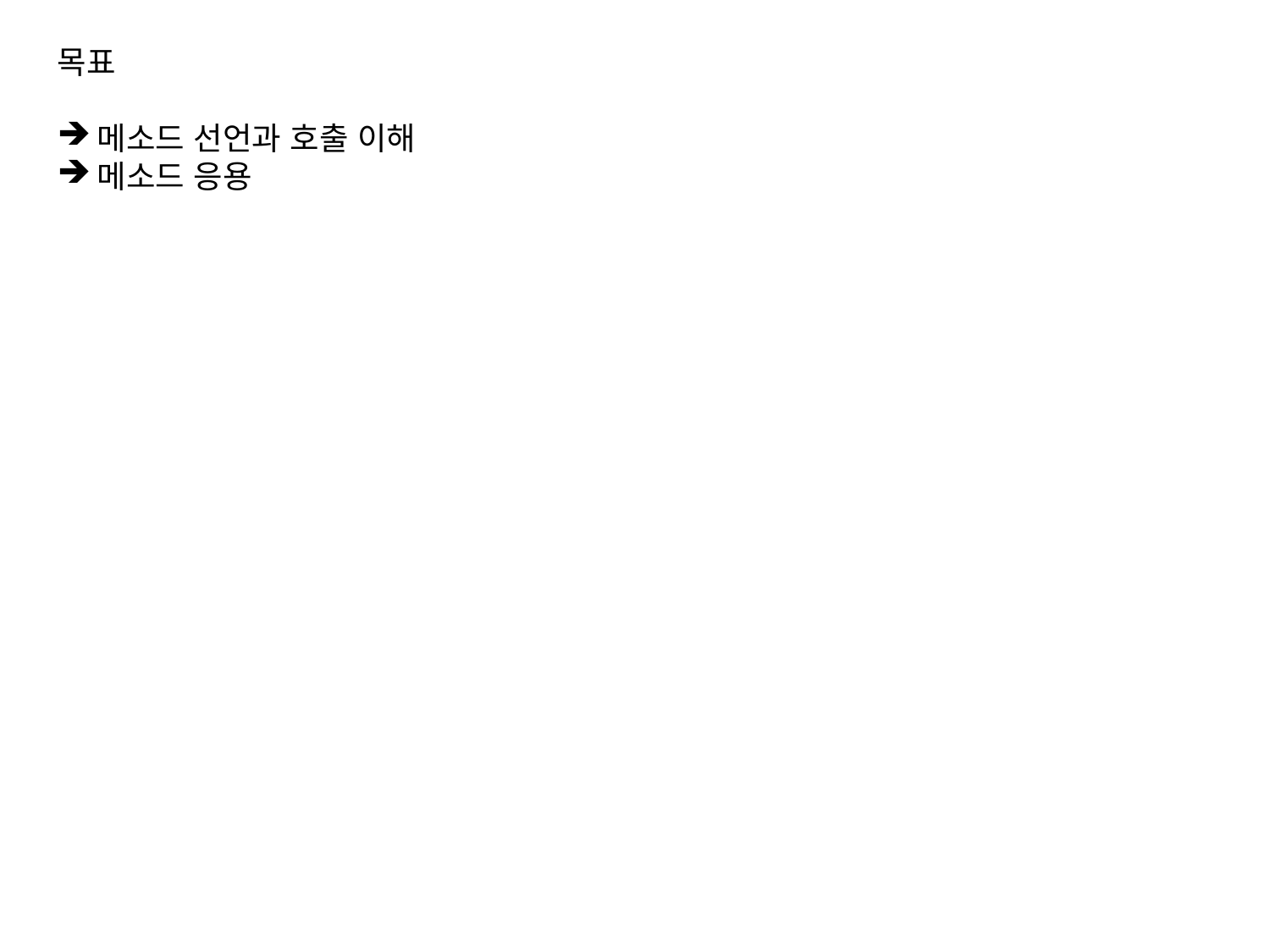

목표

메소드 선언과 호출 이해
메소드 응용